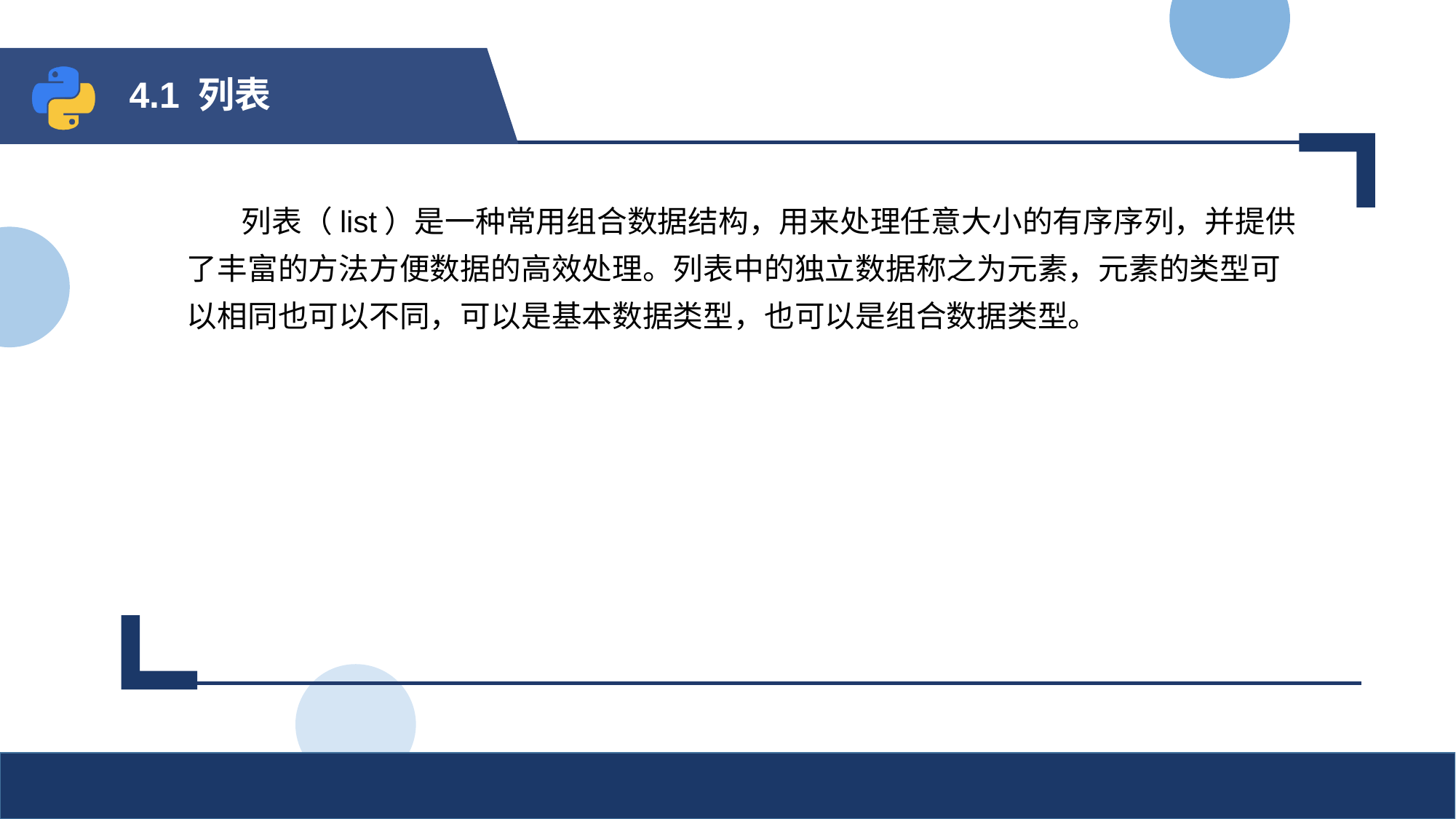

# 4.1 列表
列表（list）是一种常用组合数据结构，用来处理任意大小的有序序列，并提供了丰富的方法方便数据的高效处理。列表中的独立数据称之为元素，元素的类型可以相同也可以不同，可以是基本数据类型，也可以是组合数据类型。